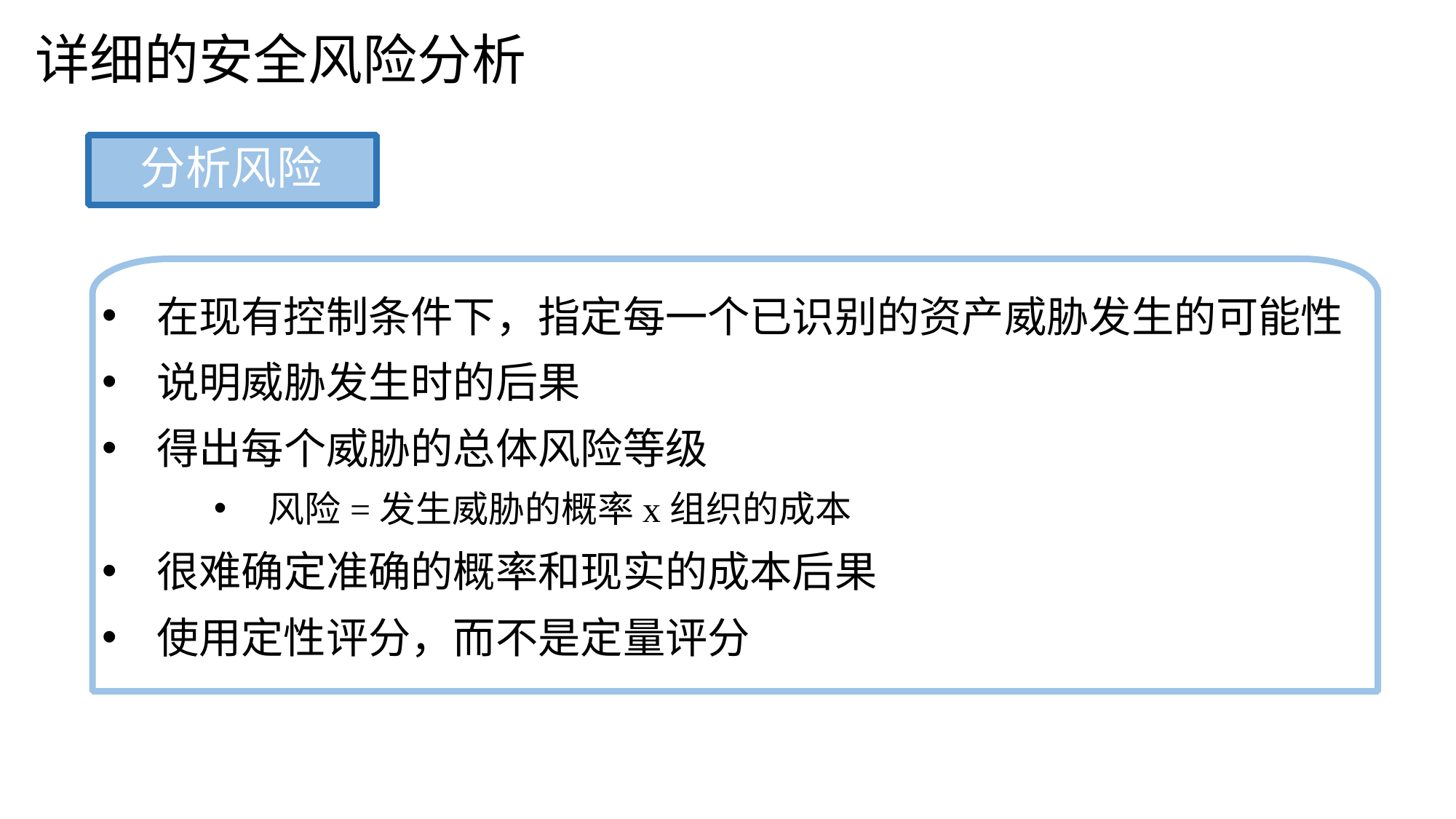

详细的安全风险分析

分析风险
在现有控制条件下，指定每一个已识别的资产威胁发生的可能性
说明威胁发生时的后果
得出每个威胁的总体风险等级
风险=发生威胁的概率x组织的成本
很难确定准确的概率和现实的成本后果
使用定性评分，而不是定量评分